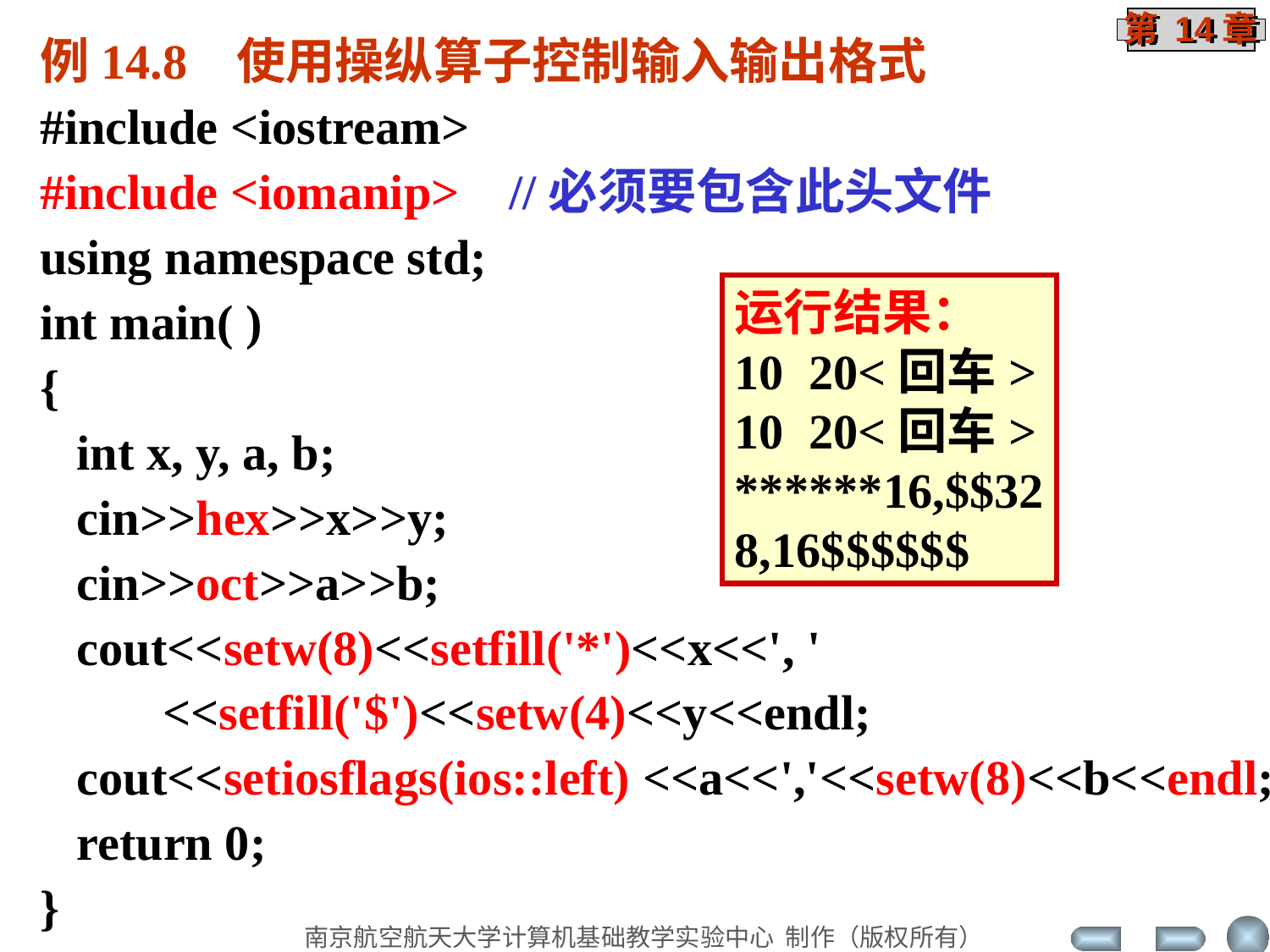

例14.8   使用操纵算子控制输入输出格式
#include <iostream>
#include <iomanip>    //必须要包含此头文件
using namespace std;
int main( )
{
   int x, y, a, b;
   cin>>hex>>x>>y;
   cin>>oct>>a>>b;
   cout<<setw(8)<<setfill('*')<<x<<', '
          <<setfill('$')<<setw(4)<<y<<endl;
   cout<<setiosflags(ios::left) <<a<<','<<setw(8)<<b<<endl;
   return 0;
}
运行结果：
10  20<回车>
10  20<回车>
******16,$$32
8,16$$$$$$